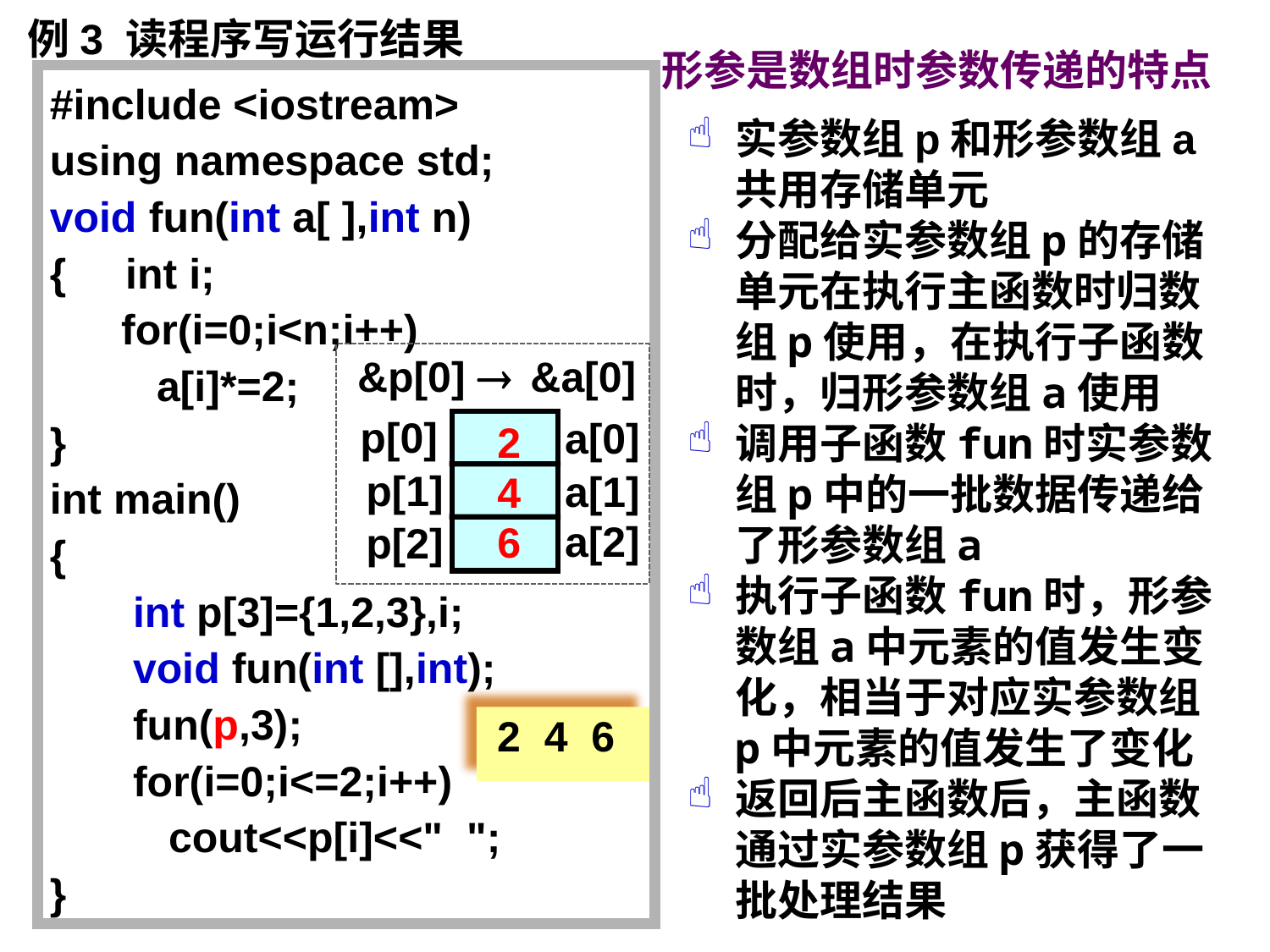

例3 读程序写运行结果
形参是数组时参数传递的特点
#include <iostream>
using namespace std;
void fun(int a[ ],int n)
{     int i;
      for(i=0;i<n;i++)
         a[i]*=2;
}
int main()
{
       int p[3]={1,2,3},i;
       void fun(int [],int);
       fun(p,3);
       for(i=0;i<=2;i++)
          cout<<p[i]<<"  ";
}
实参数组p和形参数组a共用存储单元
分配给实参数组p的存储单元在执行主函数时归数组p使用，在执行子函数时，归形参数组a使用
调用子函数fun时实参数组p中的一批数据传递给了形参数组a
执行子函数fun时，形参数组a中元素的值发生变化，相当于对应实参数组p中元素的值发生了变化
返回后主函数后，主函数通过实参数组p获得了一批处理结果

&p[0]
→
&a[0]
p[0]

1
a[0]
2
p[1]

2
a[1]
4
a[2]
p[2]

3
6
2  4  6